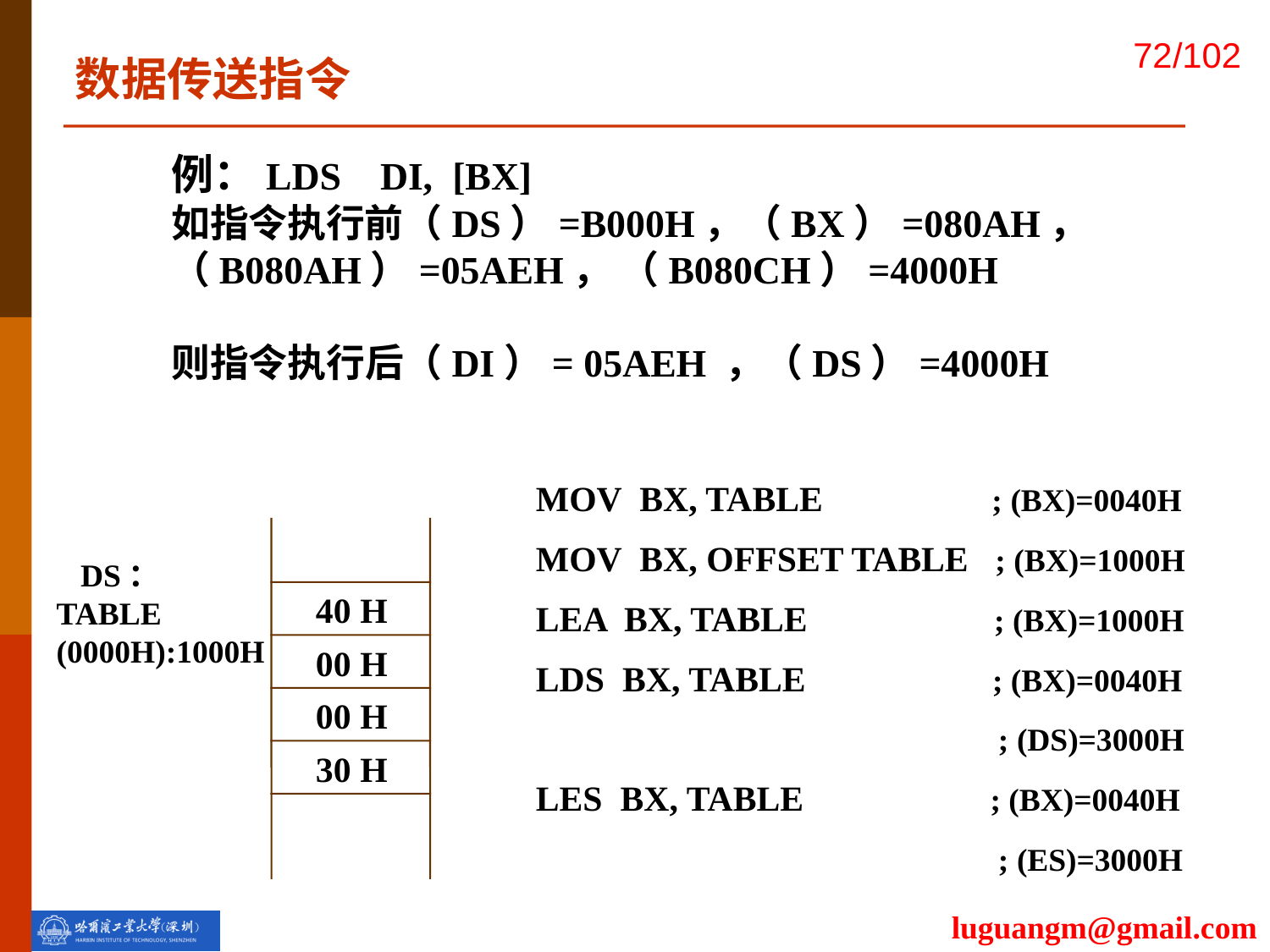

数据传送指令
例：LDS    DI,  [BX]
如指令执行前（DS）=B000H，（BX）=080AH，
（B080AH）=05AEH， （B080CH）=4000H

则指令执行后（DI）= 05AEH ，（DS）=4000H
MOV  BX, TABLE                   ; (BX)=0040H
MOV  BX, OFFSET TABLE   ; (BX)=1000H
LEA  BX, TABLE                     ; (BX)=1000H
LDS  BX, TABLE                     ; (BX)=0040H
                                                    ; (DS)=3000H
LES  BX, TABLE                     ; (BX)=0040H
                                                    ; (ES)=3000H

   DS：TABLE
(0000H):1000H
40 H
00 H
00 H
30 H